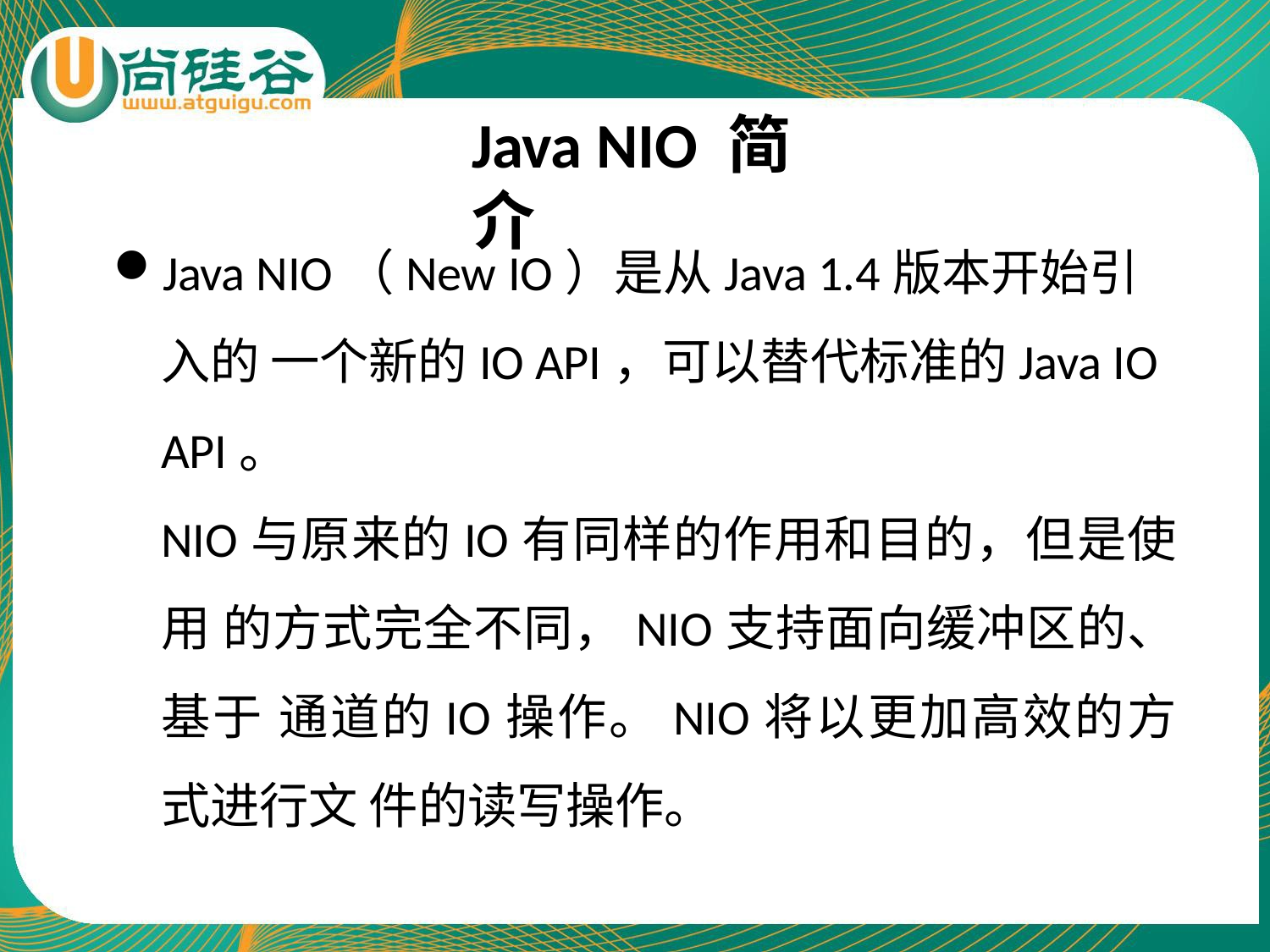

# Java NIO 简介
Java NIO（New IO）是从Java 1.4版本开始引入的 一个新的IO API，可以替代标准的Java IO API。
NIO与原来的IO有同样的作用和目的，但是使用 的方式完全不同，NIO支持面向缓冲区的、基于 通道的IO操作。NIO将以更加高效的方式进行文 件的读写操作。